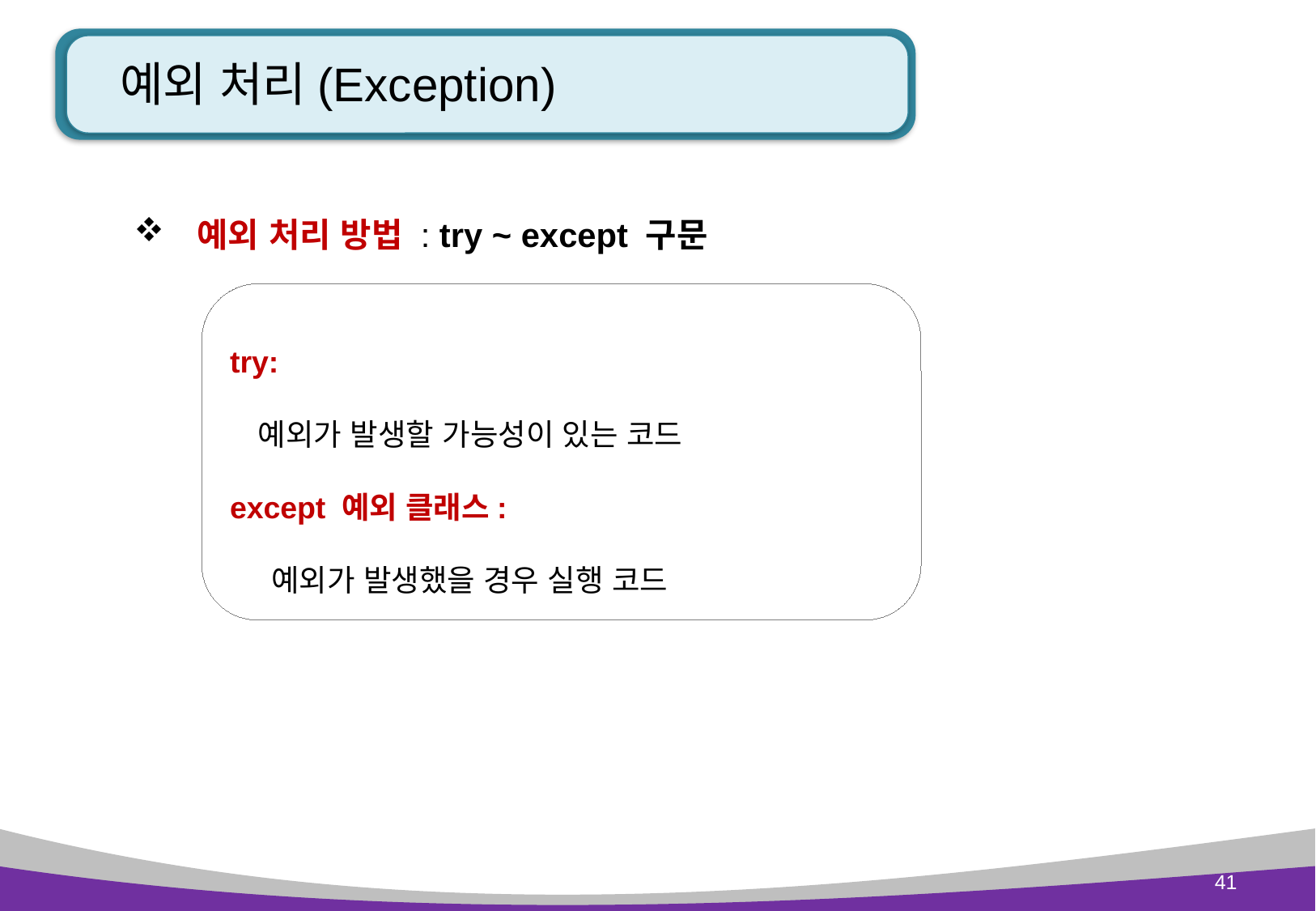

# 예외 처리(Exception)
 예외 처리 방법 : try ~ except 구문
try:
   예외가 발생할 가능성이 있는 코드
except 예외 클래스:
    예외가 발생했을 경우 실행 코드
41